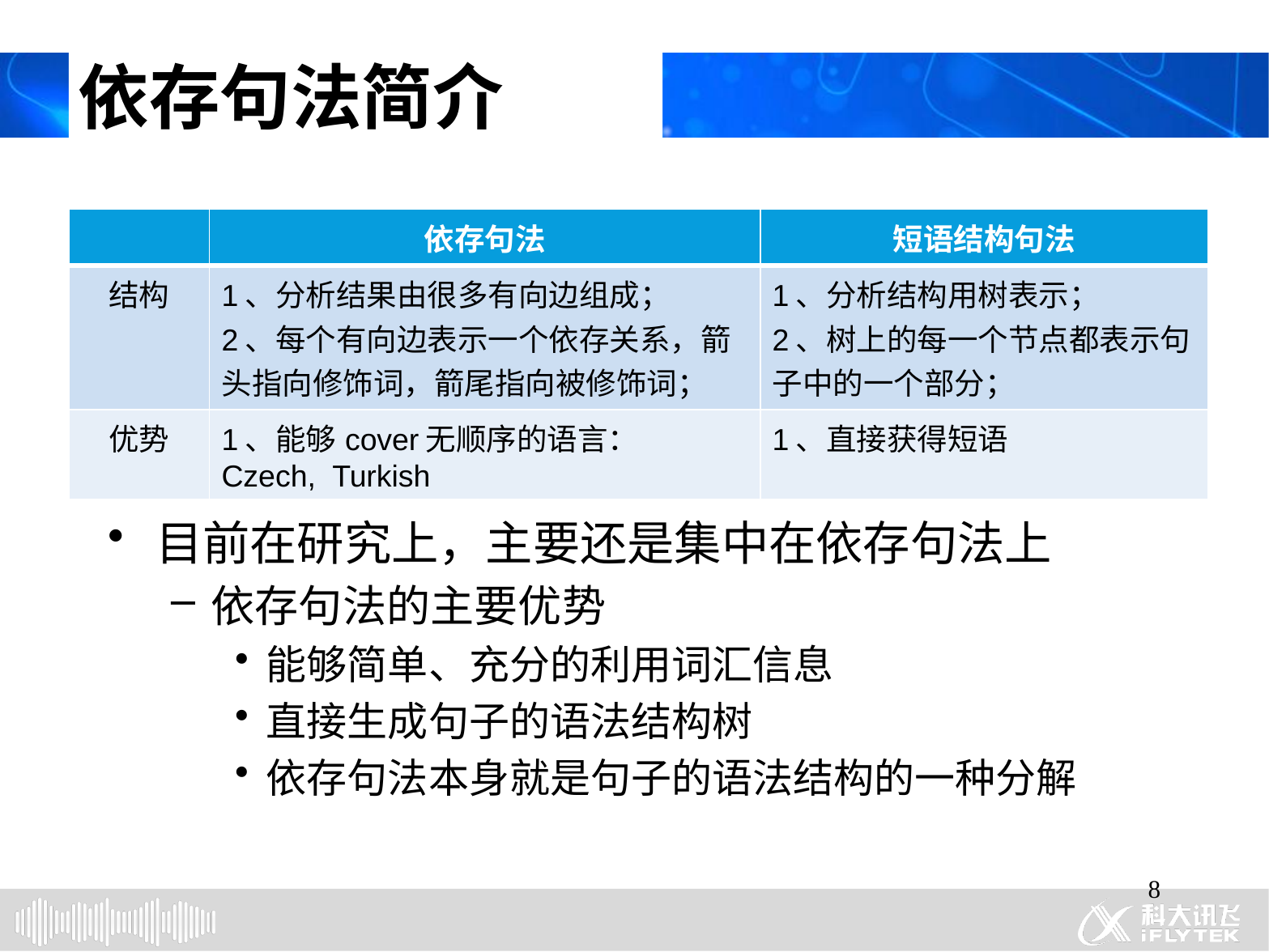

# 依存句法简介
|  | 依存句法 | 短语结构句法 |
| --- | --- | --- |
| 结构 | 1、分析结果由很多有向边组成； 2、每个有向边表示一个依存关系，箭头指向修饰词，箭尾指向被修饰词； | 1、分析结构用树表示； 2、树上的每一个节点都表示句子中的一个部分； |
| 优势 | 1、能够cover无顺序的语言：  Czech,  Turkish | 1、直接获得短语 |
目前在研究上，主要还是集中在依存句法上
依存句法的主要优势
能够简单、充分的利用词汇信息
直接生成句子的语法结构树
依存句法本身就是句子的语法结构的一种分解
8